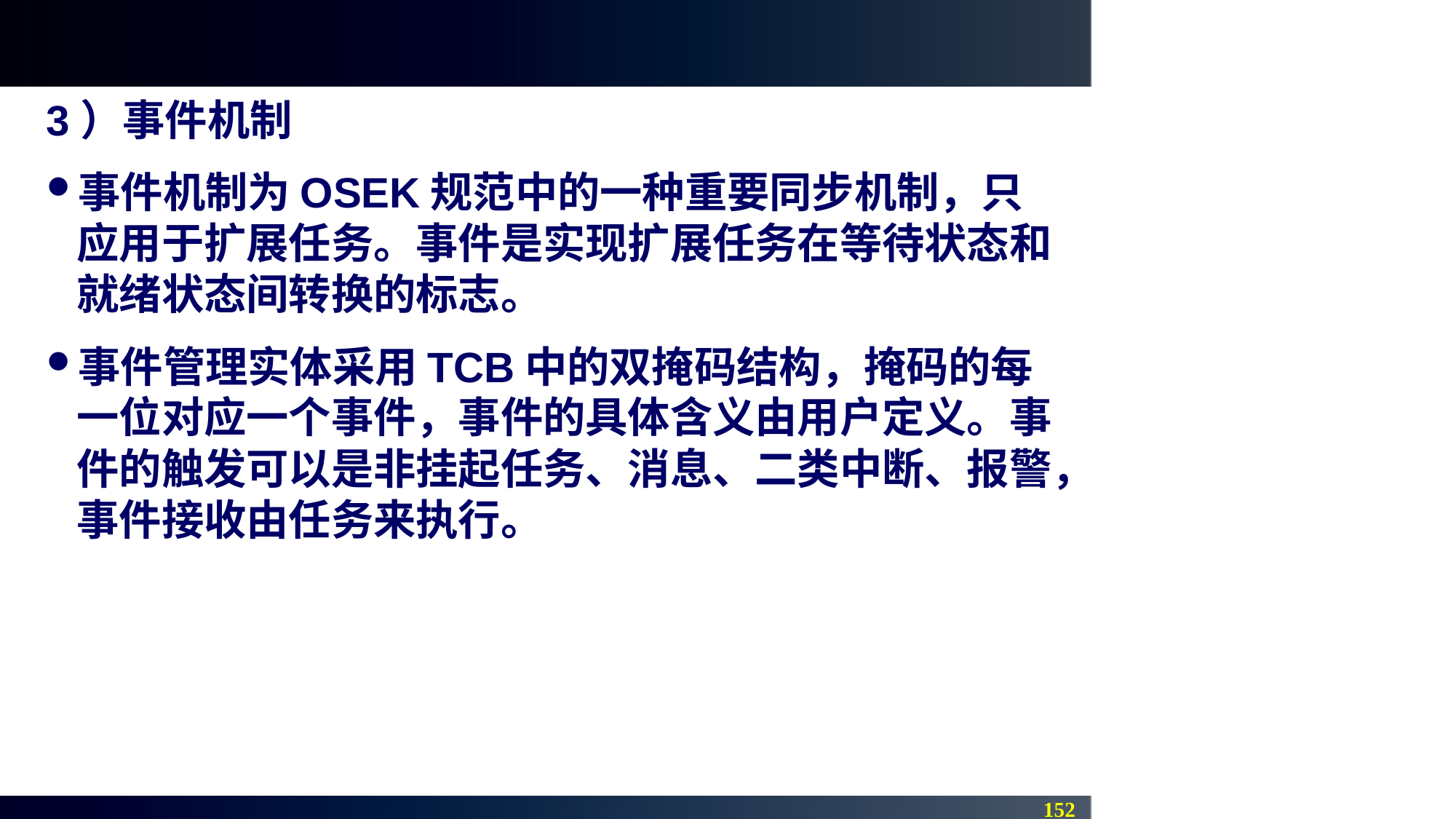

3）事件机制
事件机制为OSEK规范中的一种重要同步机制，只应用于扩展任务。事件是实现扩展任务在等待状态和就绪状态间转换的标志。
事件管理实体采用TCB中的双掩码结构，掩码的每一位对应一个事件，事件的具体含义由用户定义。事件的触发可以是非挂起任务、消息、二类中断、报警，事件接收由任务来执行。